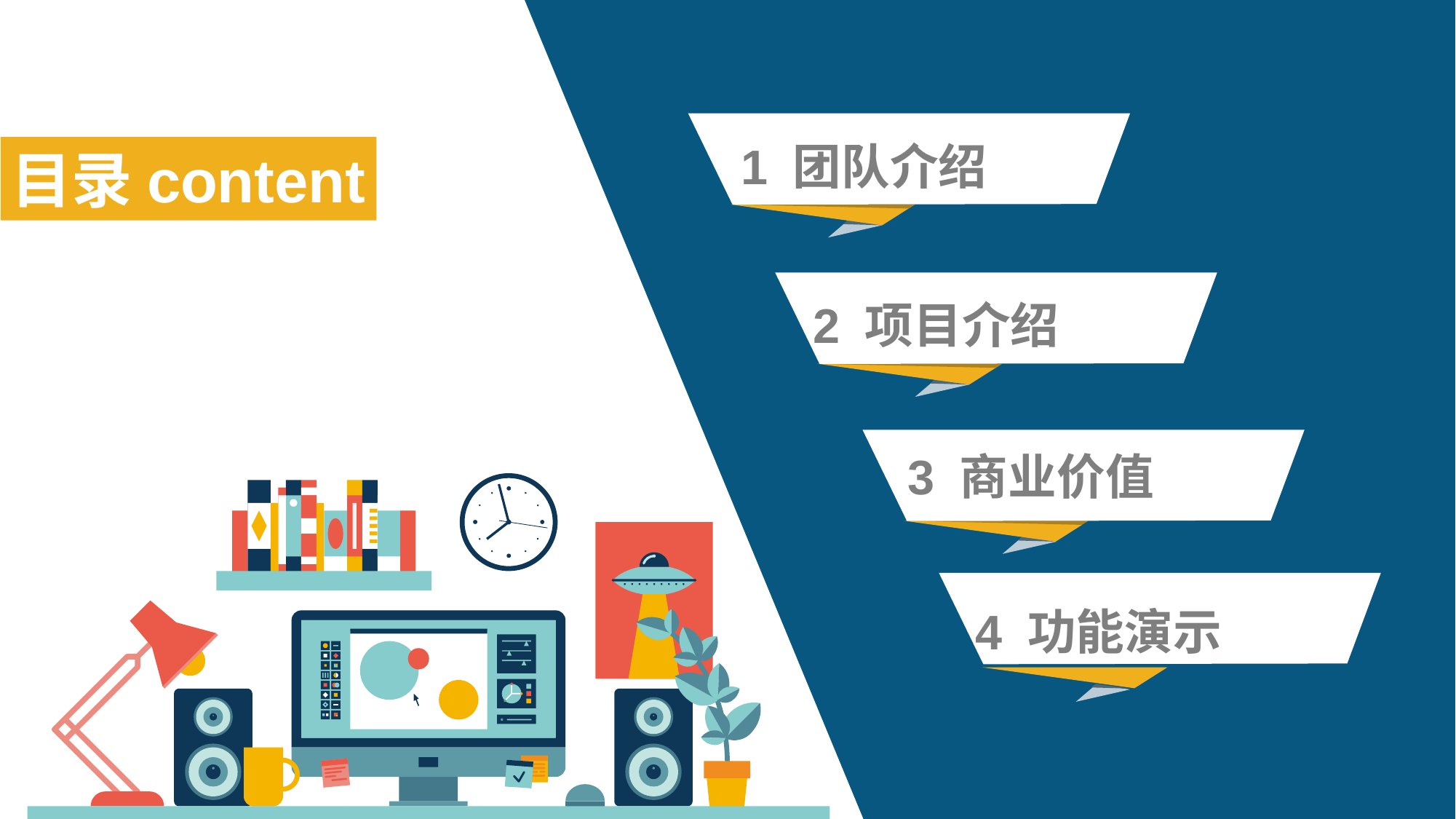

1 团队介绍

2 项目介绍

3 商业价值
目录content

4 功能演示